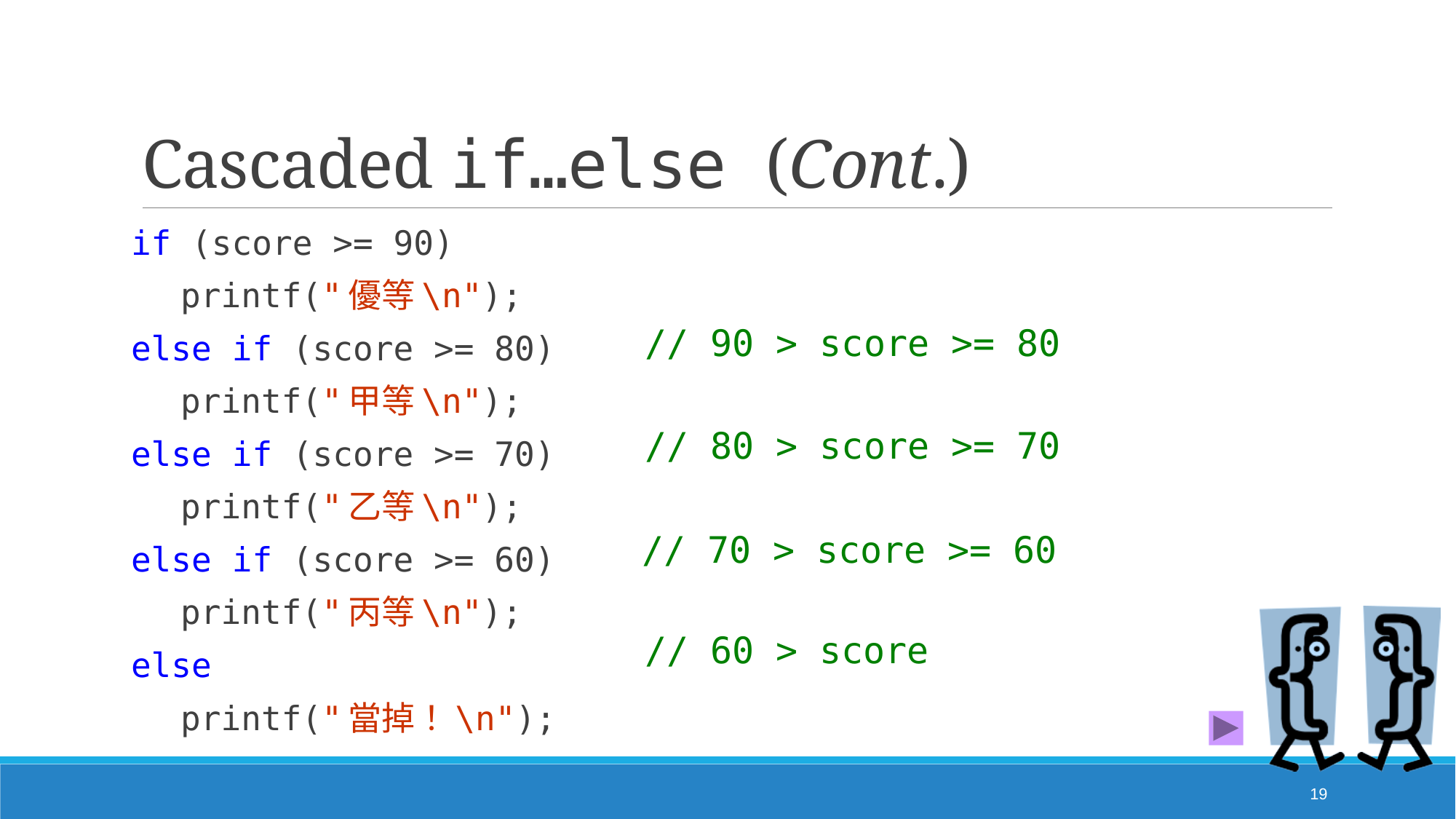

# Cascaded if…else (Cont.)
if (score >= 90)
	 printf("優等\n");
else if (score >= 80)
	 printf("甲等\n");
else if (score >= 70)
	 printf("乙等\n");
else if (score >= 60)
	 printf("丙等\n");
else
	 printf("當掉！\n");

// 90 > score >= 80
// 80 > score >= 70
// 70 > score >= 60
// 60 > score

19